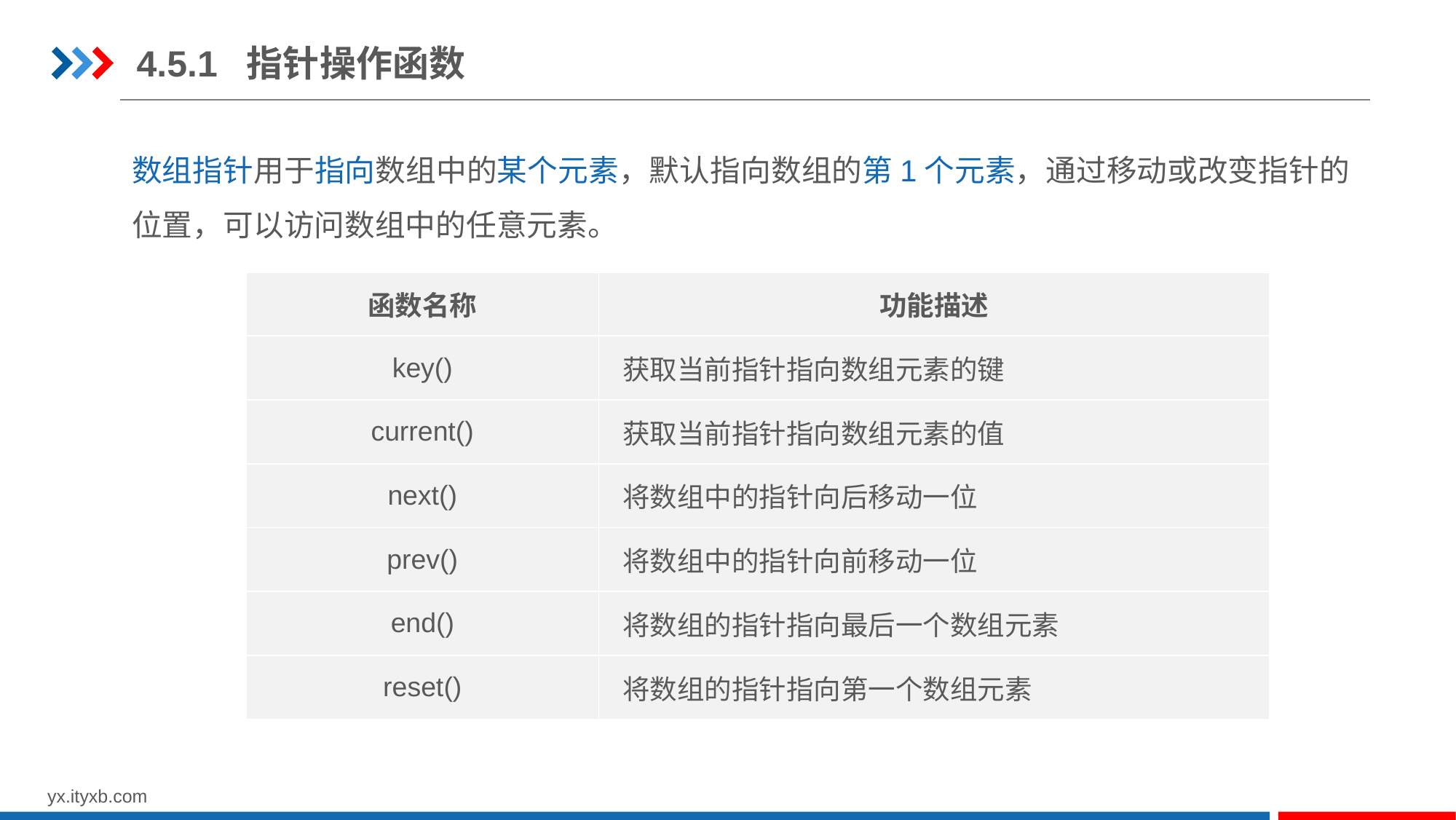

4.5.1  指针操作函数
数组指针用于指向数组中的某个元素，默认指向数组的第1个元素，通过移动或改变指针的位置，可以访问数组中的任意元素。
| 函数名称 | 功能描述 |
| --- | --- |
| key() | 获取当前指针指向数组元素的键 |
| current() | 获取当前指针指向数组元素的值 |
| next() | 将数组中的指针向后移动一位 |
| prev() | 将数组中的指针向前移动一位 |
| end() | 将数组的指针指向最后一个数组元素 |
| reset() | 将数组的指针指向第一个数组元素 |